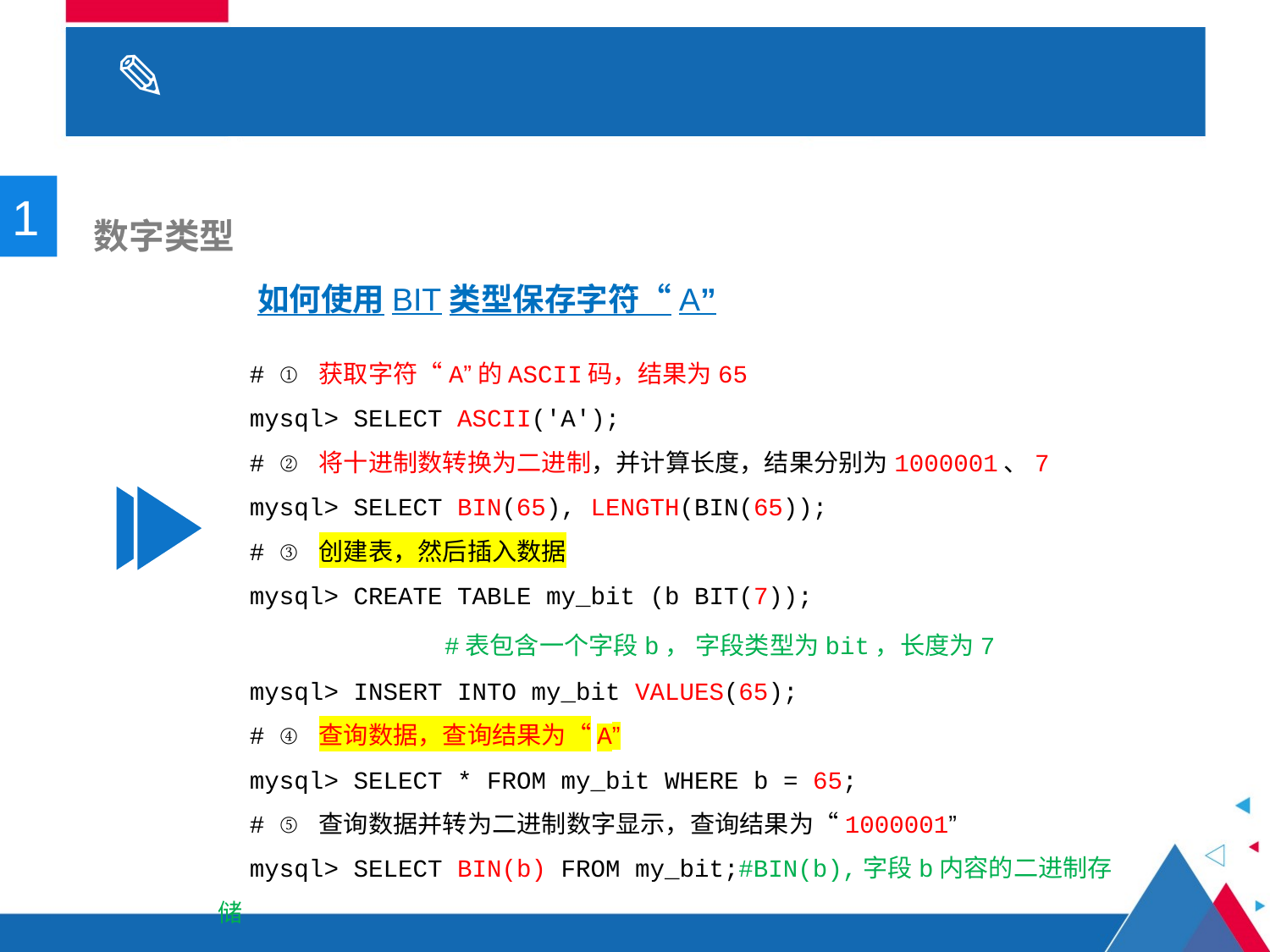

# 3.1 数据类型

1
  数字类型
如何使用BIT类型保存字符“A”
# ① 获取字符“A”的ASCII码，结果为65
mysql> SELECT ASCII('A');
# ② 将十进制数转换为二进制，并计算长度，结果分别为1000001、7
mysql> SELECT BIN(65), LENGTH(BIN(65));
# ③ 创建表，然后插入数据
mysql> CREATE TABLE my_bit (b BIT(7));
             #表包含一个字段b， 字段类型为bit，长度为7
mysql> INSERT INTO my_bit VALUES(65);
# ④ 查询数据，查询结果为“A”
mysql> SELECT * FROM my_bit WHERE b = 65;
# ⑤ 查询数据并转为二进制数字显示，查询结果为“1000001”
mysql> SELECT BIN(b) FROM my_bit;#BIN(b),字段b内容的二进制存储